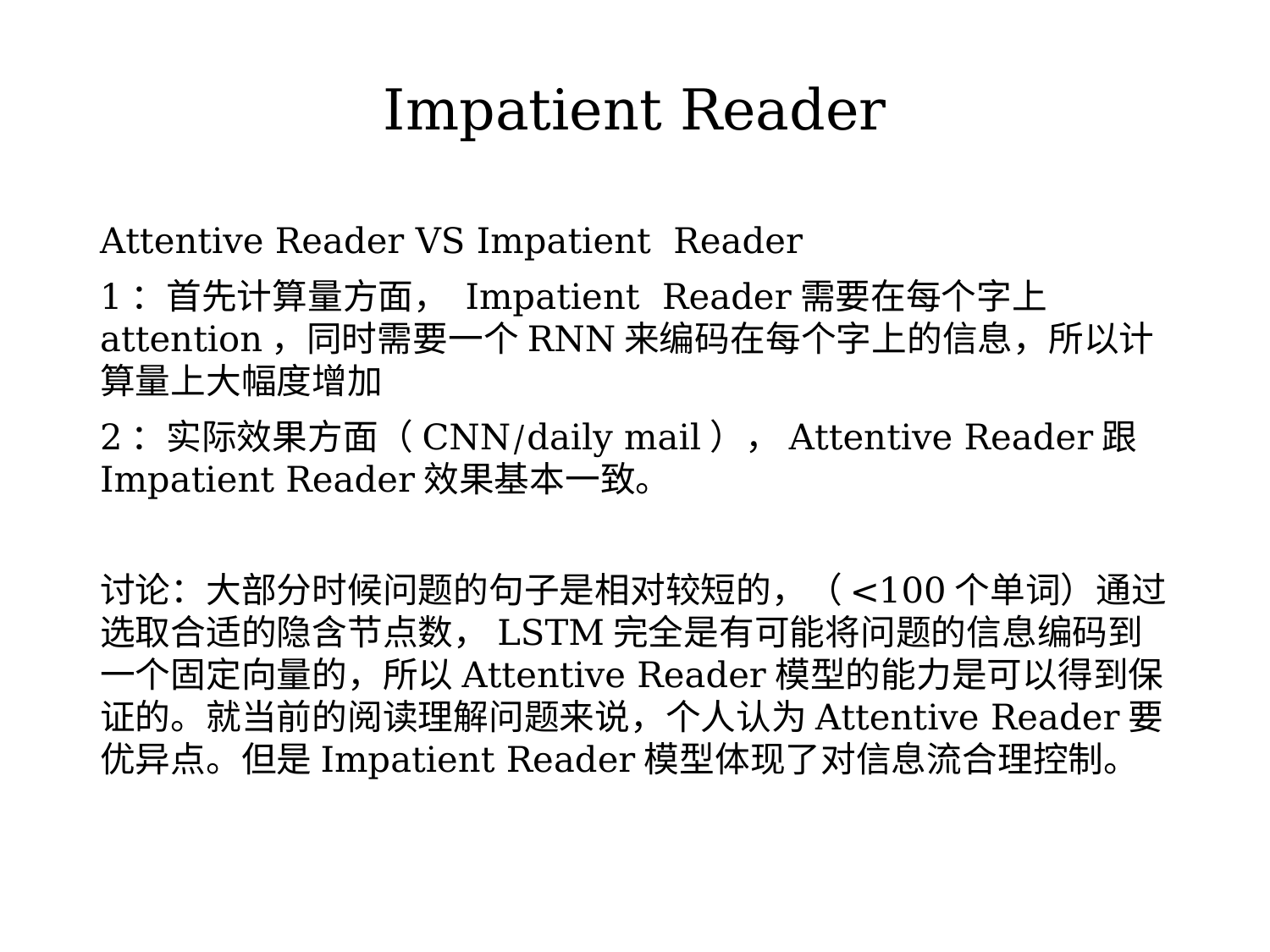

# Impatient Reader
Attentive Reader VS Impatient  Reader
1：首先计算量方面， Impatient  Reader需要在每个字上attention，同时需要一个RNN来编码在每个字上的信息，所以计算量上大幅度增加
2：实际效果方面（CNN/daily mail），Attentive Reader跟Impatient Reader效果基本一致。

讨论：大部分时候问题的句子是相对较短的，（<100个单词）通过选取合适的隐含节点数，LSTM完全是有可能将问题的信息编码到一个固定向量的，所以Attentive Reader模型的能力是可以得到保证的。就当前的阅读理解问题来说，个人认为Attentive Reader要优异点。但是Impatient Reader模型体现了对信息流合理控制。